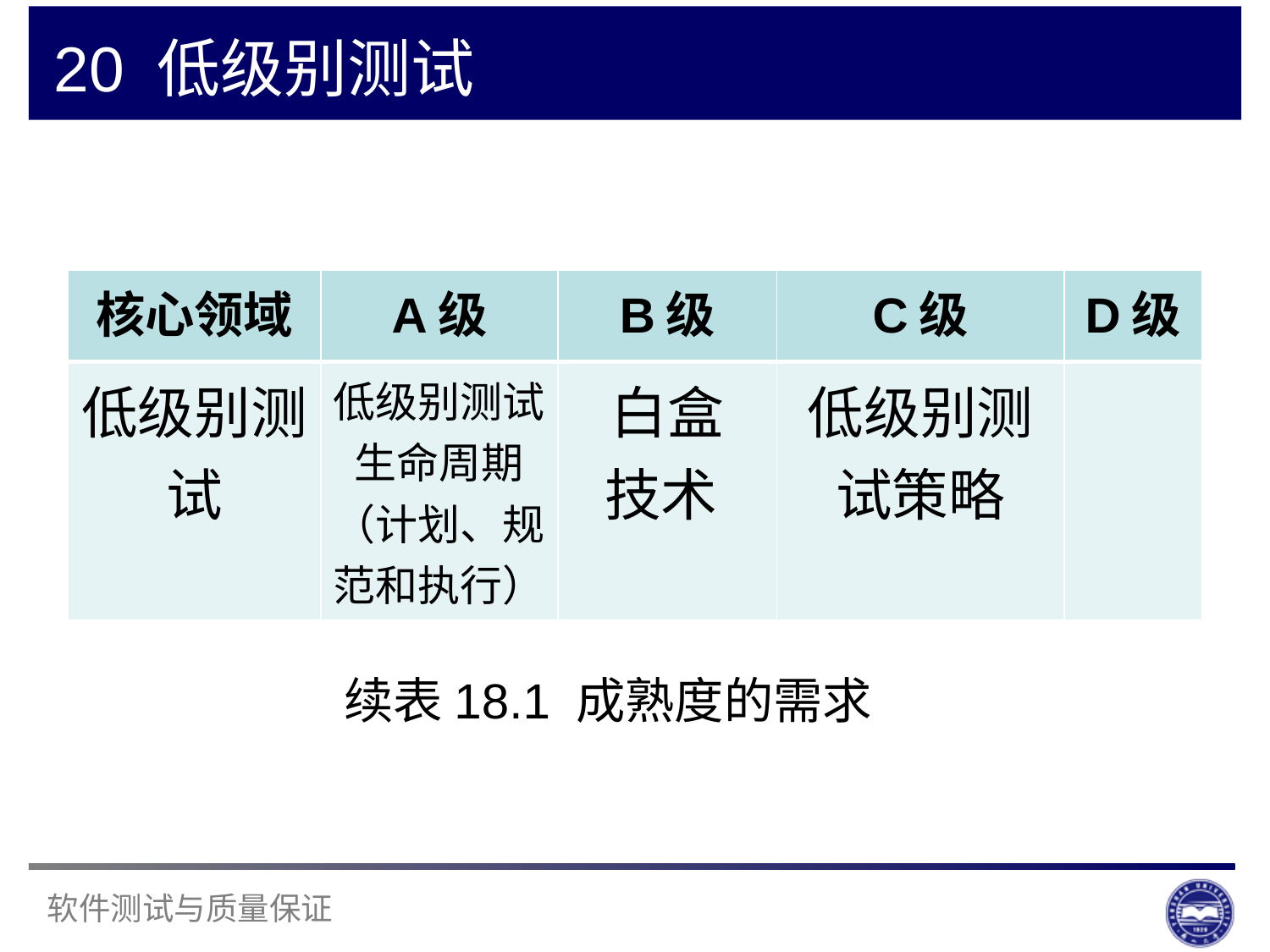

# 20 低级别测试
| 核心领域 | A级 | B级 | C级 | D级 |
| --- | --- | --- | --- | --- |
| 低级别测试 | 低级别测试生命周期（计划、规范和执行） | 白盒 技术 | 低级别测试策略 |  |
续表18.1 成熟度的需求